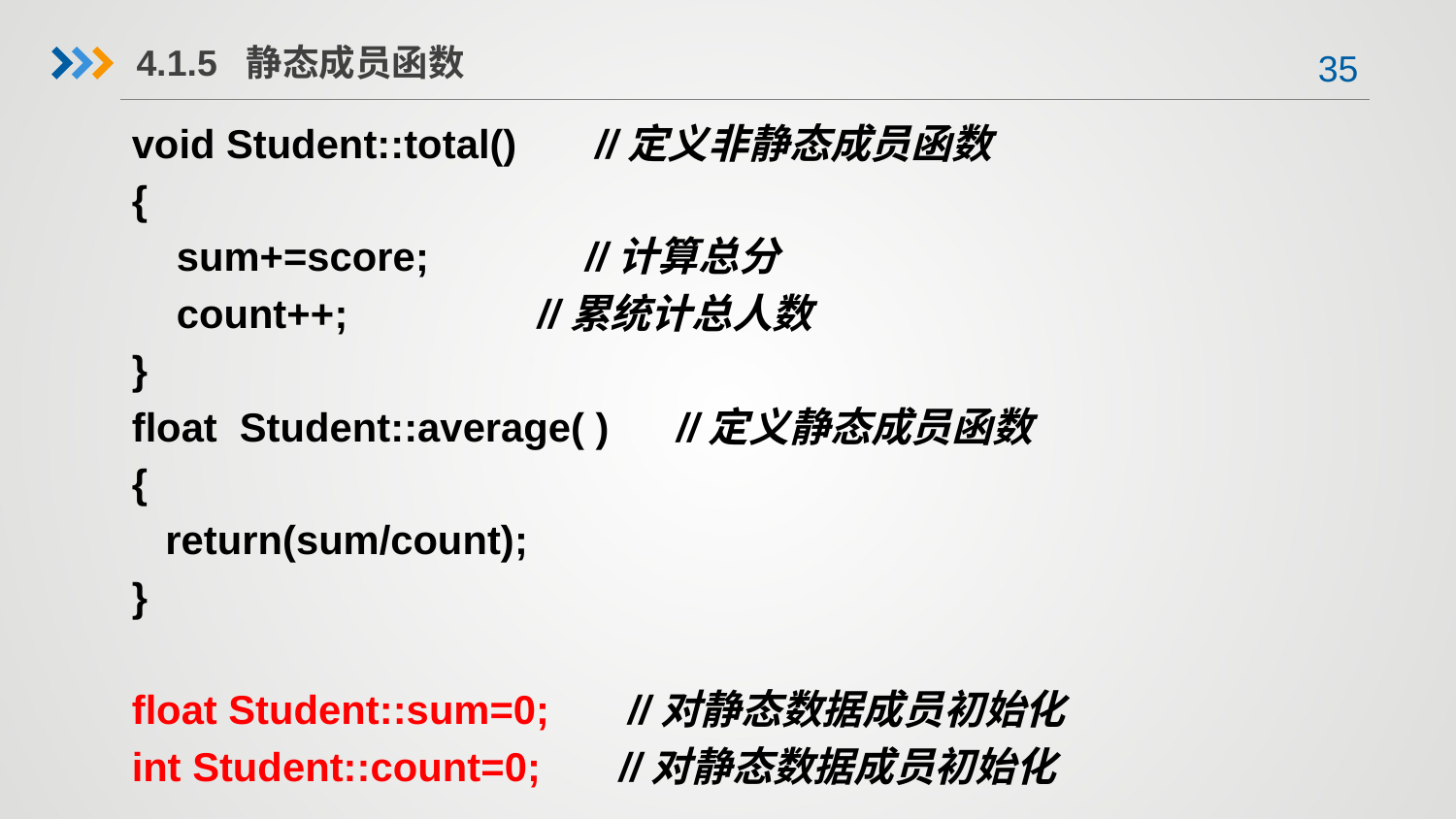

4.1.5  静态成员函数
void Student::total()       //定义非静态成员函数
{
    sum+=score;              //计算总分
    count++;                 //累统计总人数
}
float  Student::average( )      //定义静态成员函数
{
   return(sum/count);
}

float Student::sum=0;       //对静态数据成员初始化
int Student::count=0;       //对静态数据成员初始化